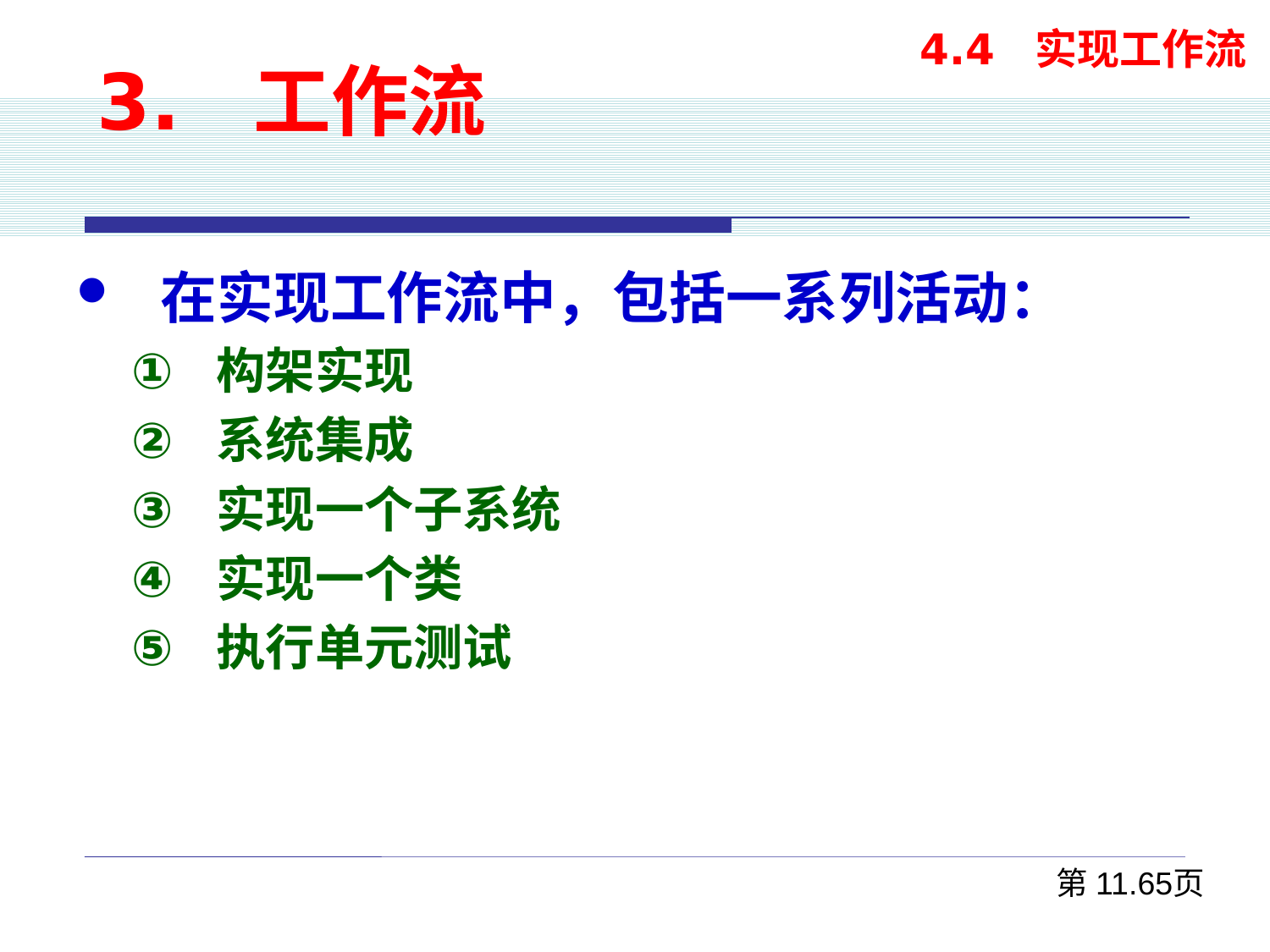

3.  工作流
 4.4  实现工作流
在实现工作流中，包括一系列活动：
构架实现
系统集成
实现一个子系统
实现一个类
执行单元测试
第11.65页